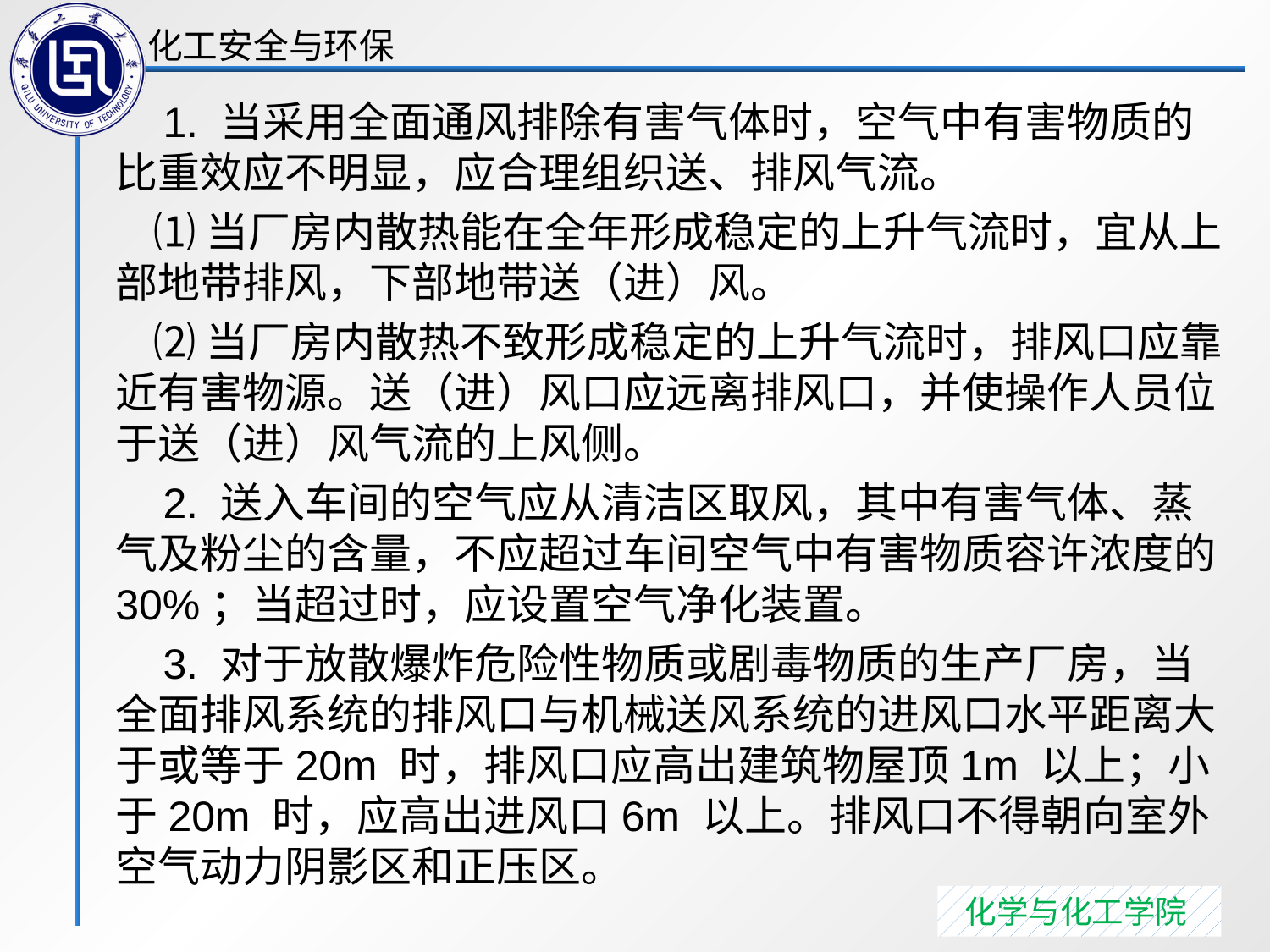

1. 当采用全面通风排除有害气体时，空气中有害物质的比重效应不明显，应合理组织送、排风气流。
    ⑴当厂房内散热能在全年形成稳定的上升气流时，宜从上部地带排风，下部地带送（进）风。
    ⑵当厂房内散热不致形成稳定的上升气流时，排风口应靠近有害物源。送（进）风口应远离排风口，并使操作人员位于送（进）风气流的上风侧。
    2. 送入车间的空气应从清洁区取风，其中有害气体、蒸气及粉尘的含量，不应超过车间空气中有害物质容许浓度的30%；当超过时，应设置空气净化装置。
    3. 对于放散爆炸危险性物质或剧毒物质的生产厂房，当全面排风系统的排风口与机械送风系统的进风口水平距离大于或等于20m 时，排风口应高出建筑物屋顶1m 以上；小于20m 时，应高出进风口6m 以上。排风口不得朝向室外空气动力阴影区和正压区。